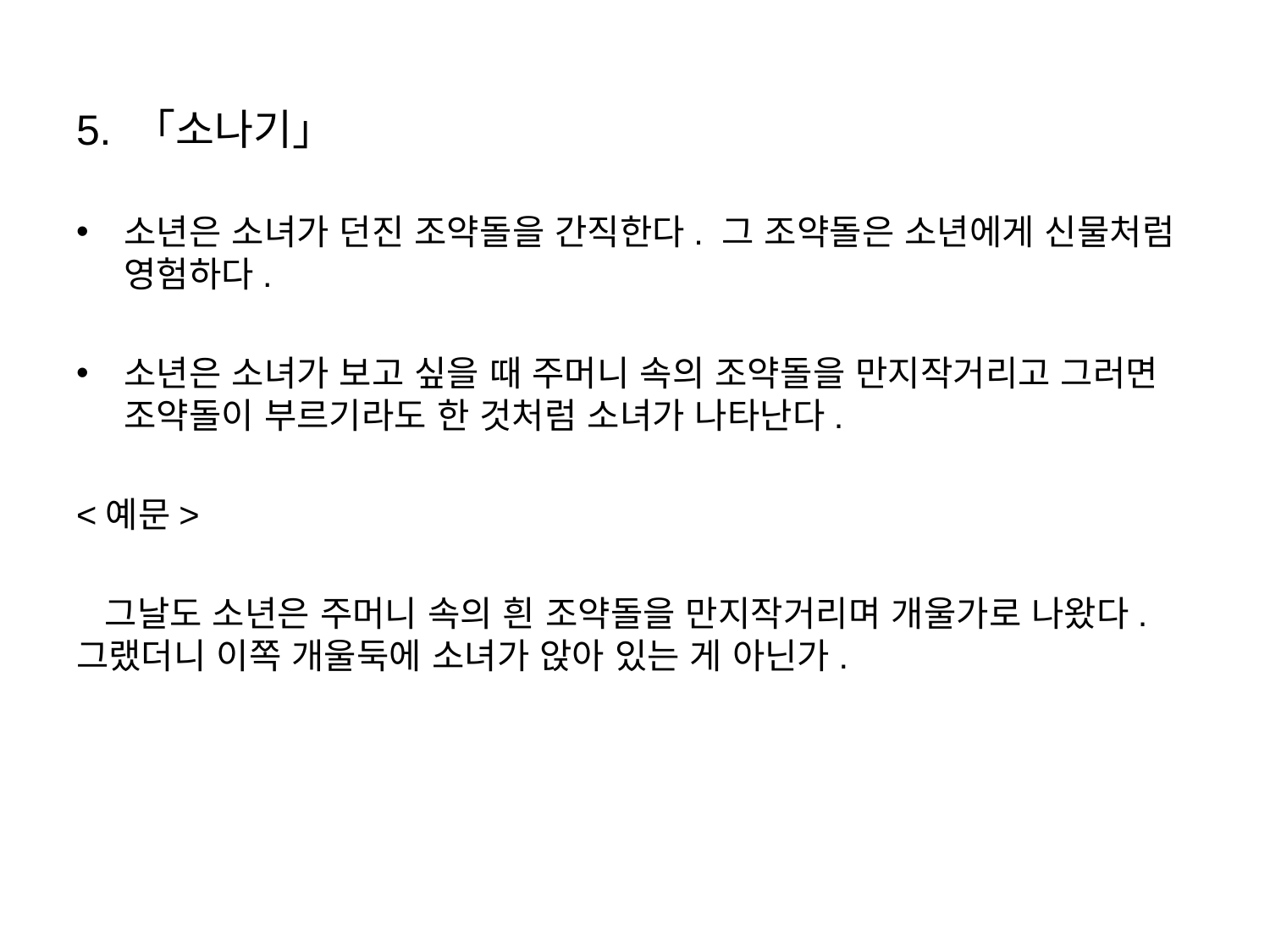

5. 「소나기」

소년은 소녀가 던진 조약돌을 간직한다. 그 조약돌은 소년에게 신물처럼 영험하다.

소년은 소녀가 보고 싶을 때 주머니 속의 조약돌을 만지작거리고 그러면 조약돌이 부르기라도 한 것처럼 소녀가 나타난다.

<예문>

  그날도 소년은 주머니 속의 흰 조약돌을 만지작거리며 개울가로 나왔다. 그랬더니 이쪽 개울둑에 소녀가 앉아 있는 게 아닌가.